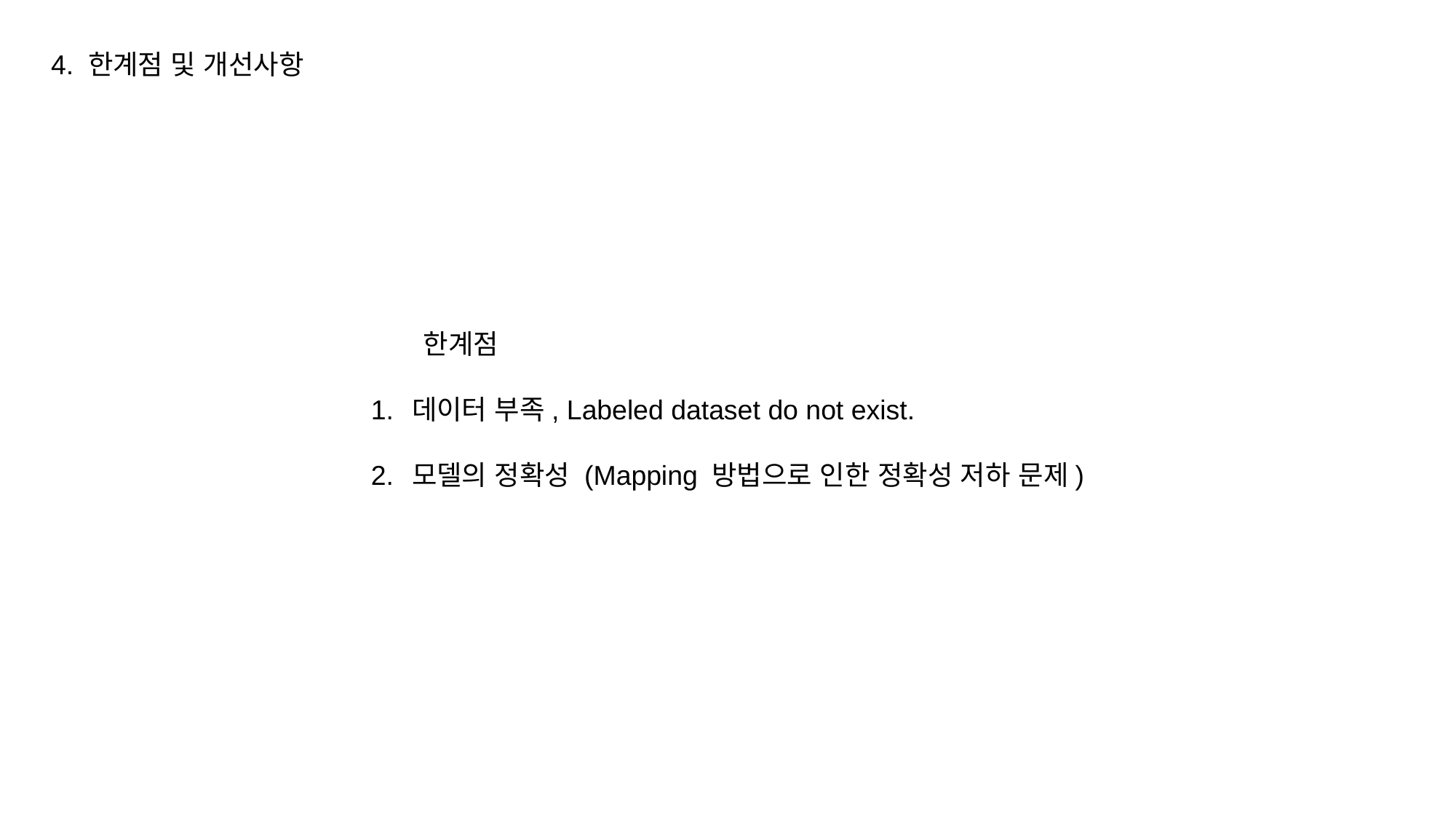

4. 한계점 및 개선사항
      한계점

데이터 부족, Labeled dataset do not exist.

모델의 정확성 (Mapping 방법으로 인한 정확성 저하 문제)